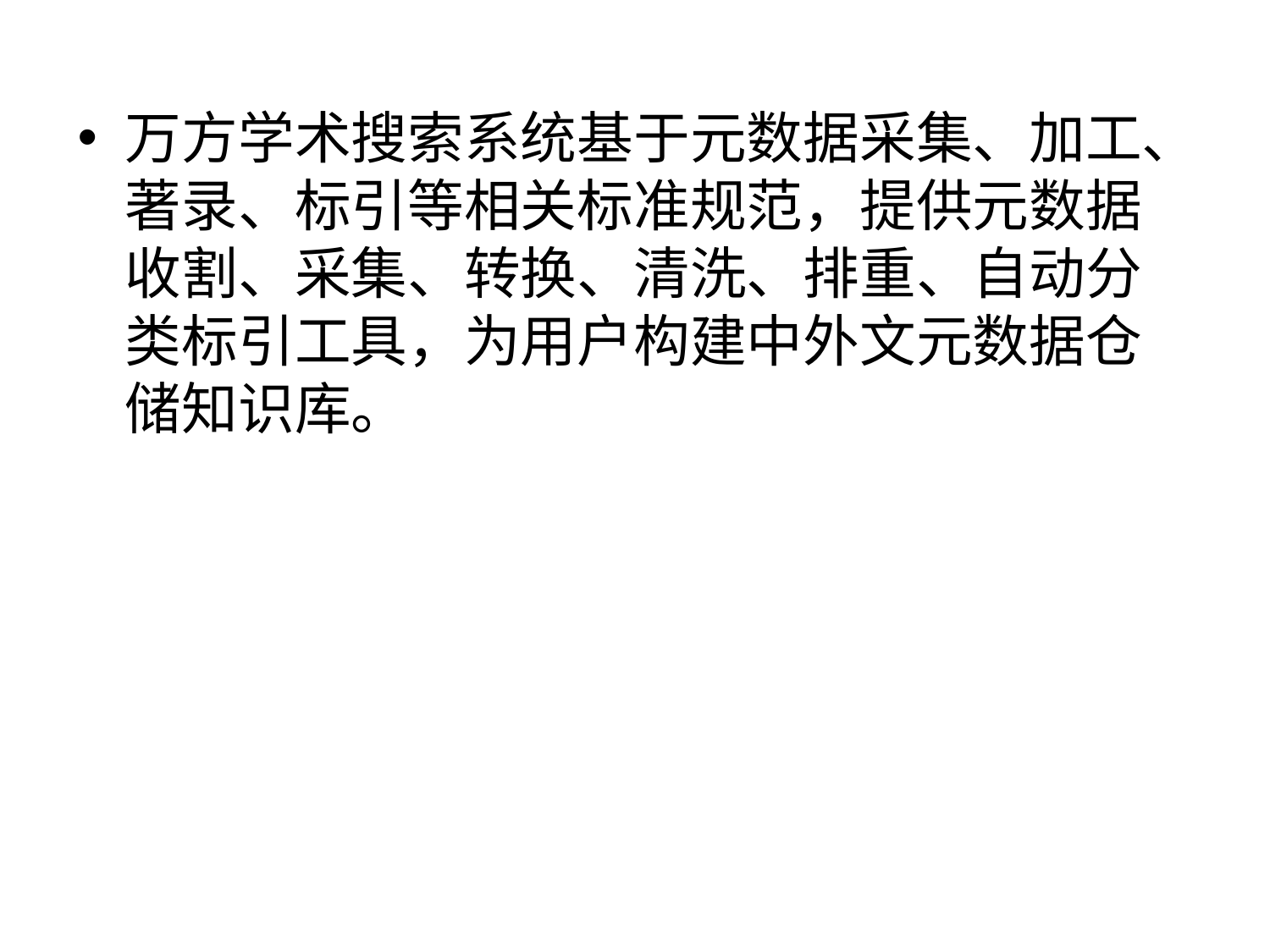

万方学术搜索系统基于元数据采集、加工、著录、标引等相关标准规范，提供元数据收割、采集、转换、清洗、排重、自动分类标引工具，为用户构建中外文元数据仓储知识库。